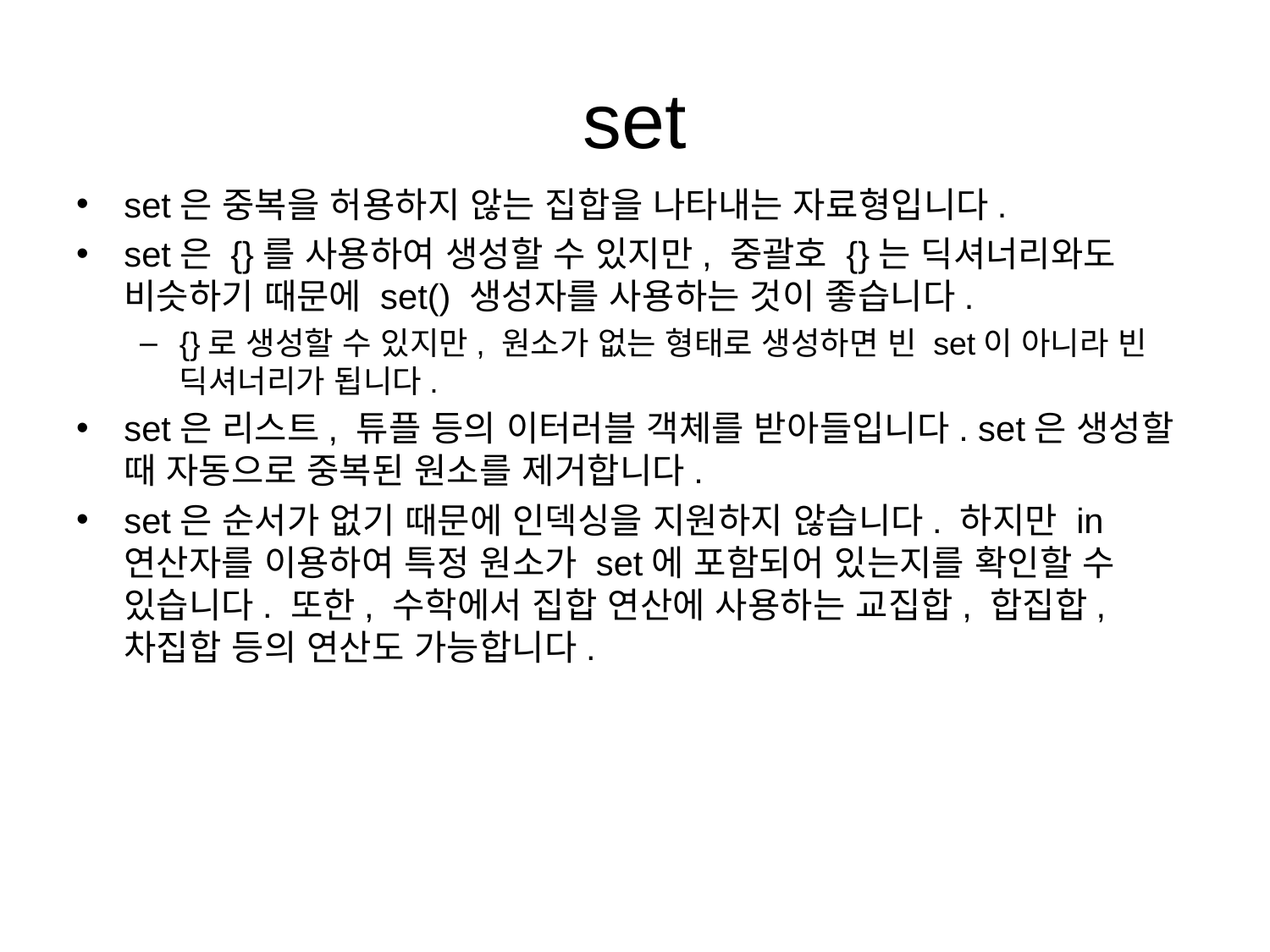

# set
set은 중복을 허용하지 않는 집합을 나타내는 자료형입니다.
set은 {}를 사용하여 생성할 수 있지만, 중괄호 {}는 딕셔너리와도 비슷하기 때문에 set() 생성자를 사용하는 것이 좋습니다.
{}로 생성할 수 있지만, 원소가 없는 형태로 생성하면 빈 set이 아니라 빈 딕셔너리가 됩니다.
set은 리스트, 튜플 등의 이터러블 객체를 받아들입니다. set은 생성할 때 자동으로 중복된 원소를 제거합니다.
set은 순서가 없기 때문에 인덱싱을 지원하지 않습니다. 하지만 in 연산자를 이용하여 특정 원소가 set에 포함되어 있는지를 확인할 수 있습니다. 또한, 수학에서 집합 연산에 사용하는 교집합, 합집합, 차집합 등의 연산도 가능합니다.